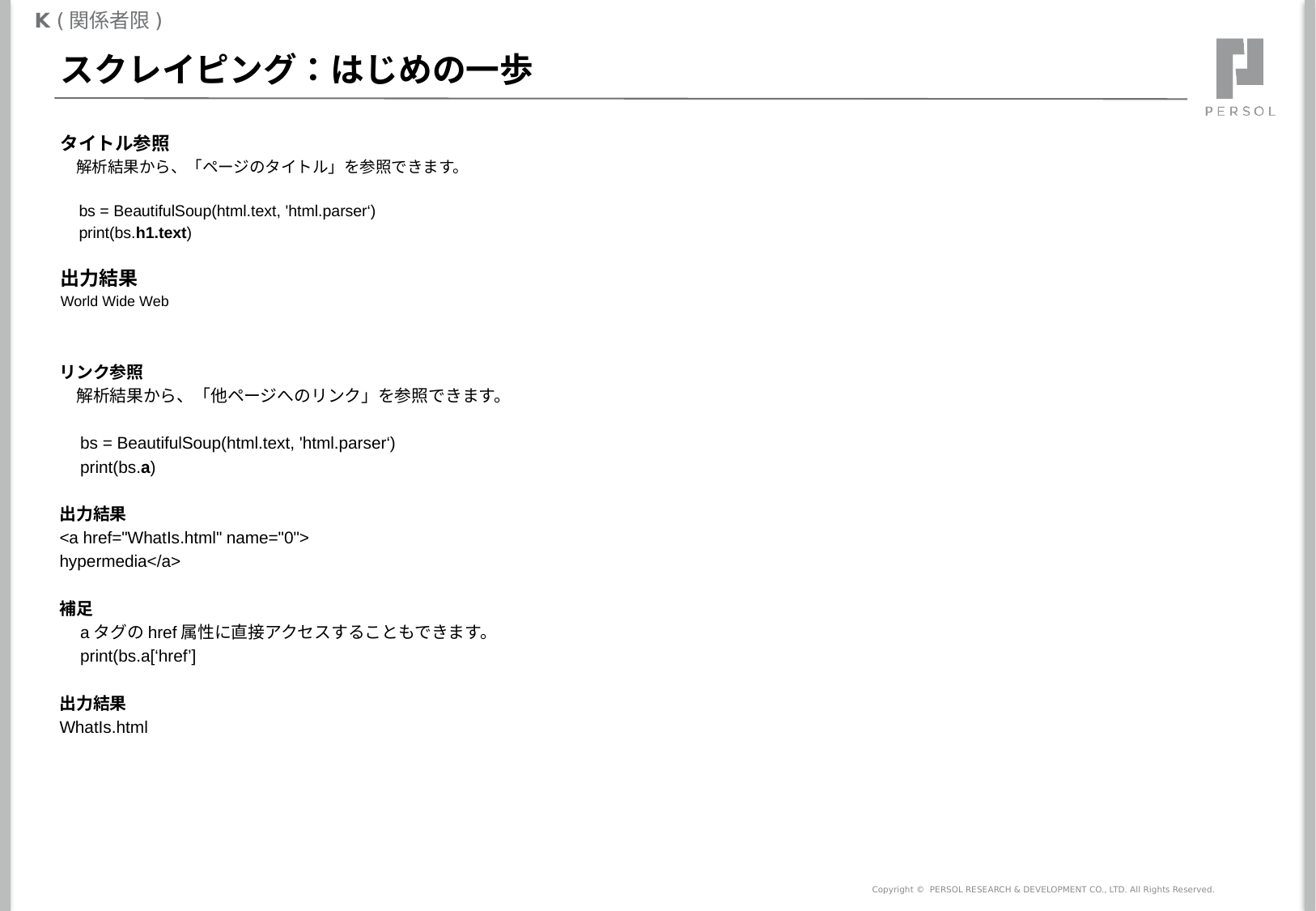

# スクレイピング：はじめの一歩
タイトル参照
　解析結果から、「ページのタイトル」を参照できます。

　bs = BeautifulSoup(html.text, 'html.parser‘)
　print(bs.h1.text)

出力結果
World Wide Web

リンク参照
　解析結果から、「他ページへのリンク」を参照できます。

　bs = BeautifulSoup(html.text, 'html.parser‘)
　print(bs.a)

出力結果
<a href="WhatIs.html" name="0">
hypermedia</a>

補足
　aタグのhref属性に直接アクセスすることもできます。
　print(bs.a[‘href’]

出力結果
WhatIs.html